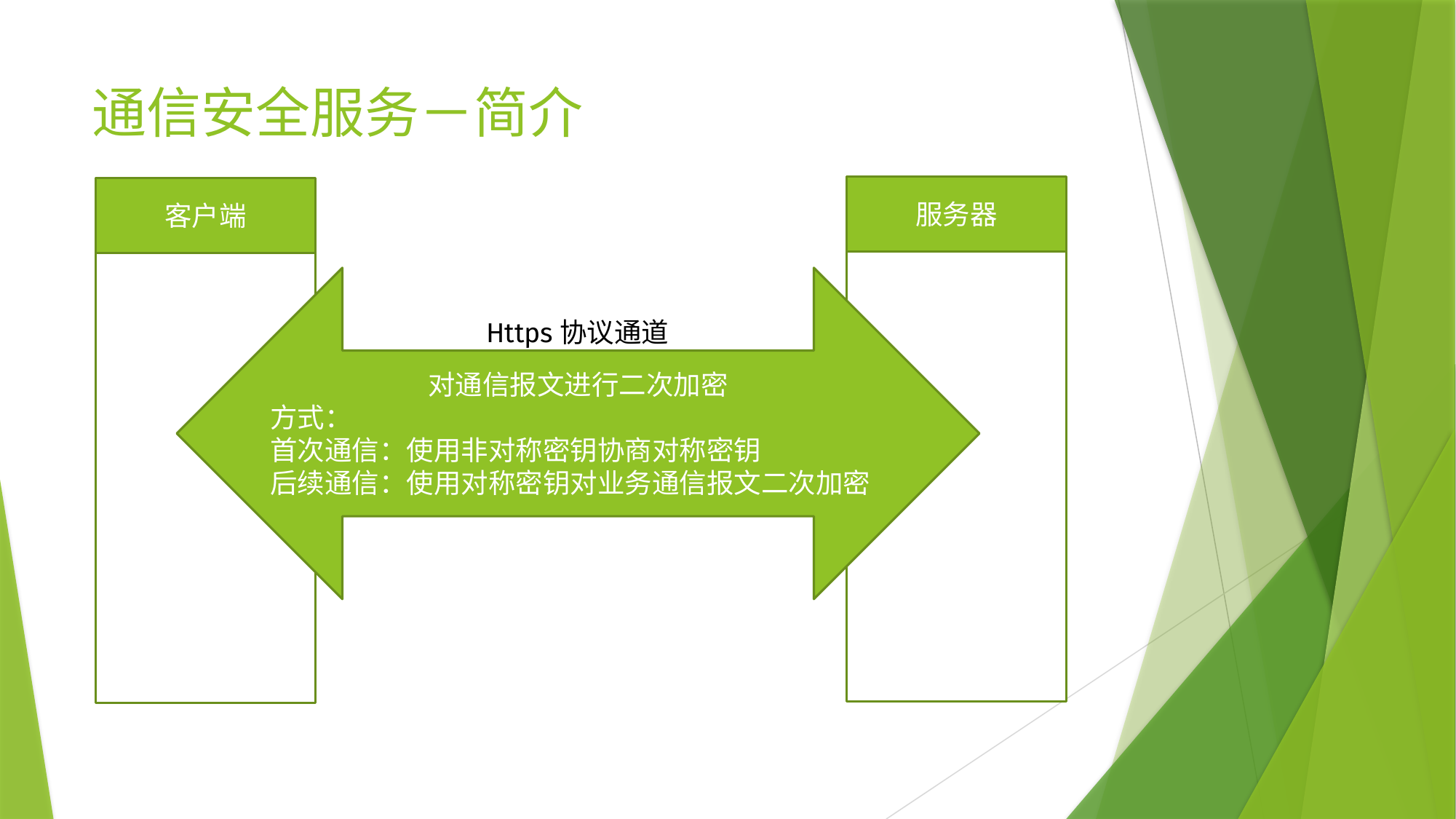

# 通信安全服务－简介
服务器
客户端

对通信报文进行二次加密
方式：
首次通信：使用非对称密钥协商对称密钥
后续通信：使用对称密钥对业务通信报文二次加密
Https协议通道